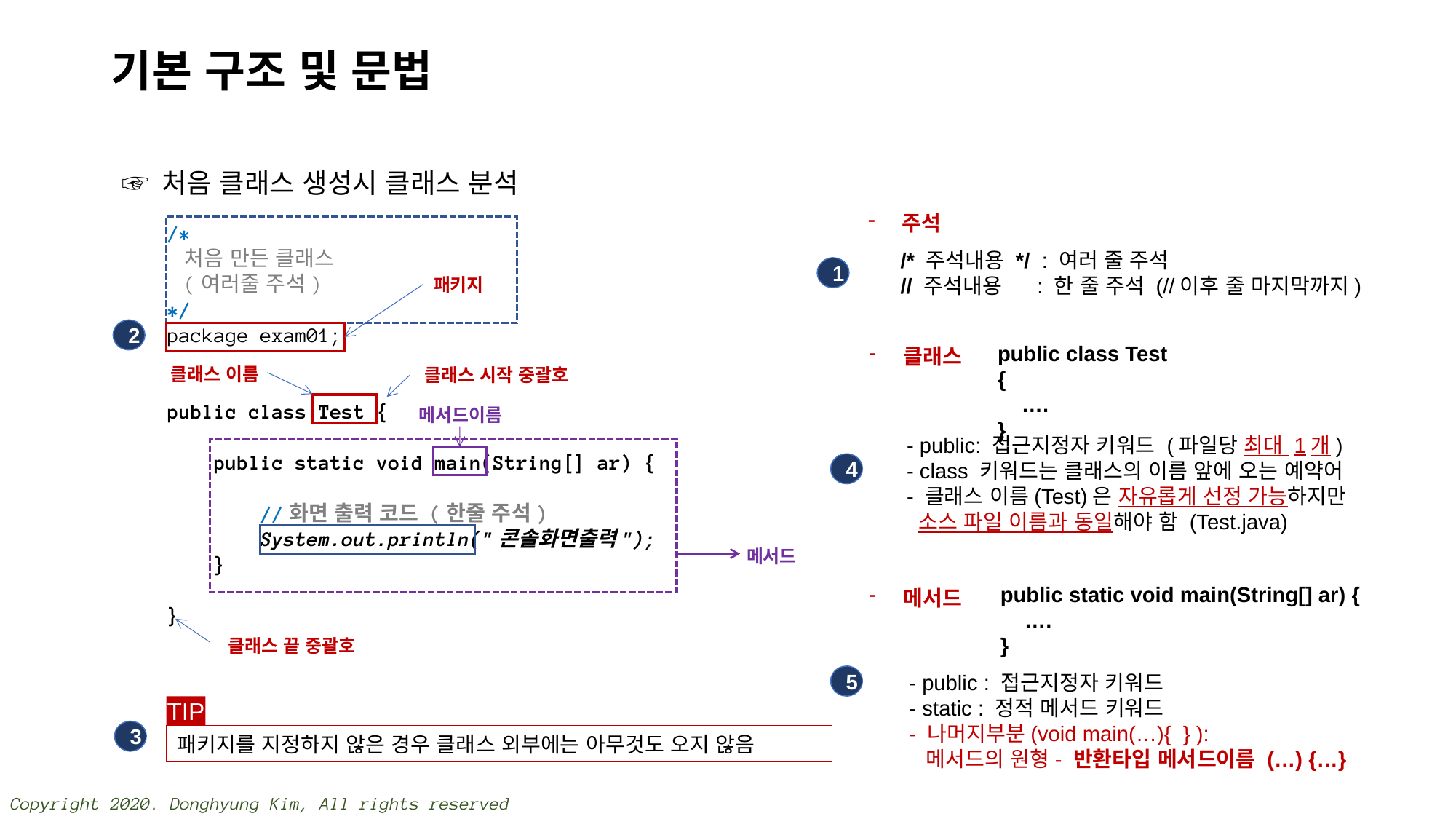

# 기본 구조 및 문법
☞ 처음 클래스 생성시 클래스 분석
주석
/*
  처음 만든 클래스
  (여러줄 주석)
*/
package exam01;

public class Test {

    public static void main(String[] ar) {

        //화면 출력 코드 (한줄 주석)
        System.out.println("콘솔화면출력");
    }

}

패키지

클래스 이름
클래스 시작 중괄호

메서드이름

메서드
클래스 끝 중괄호
/* 주석내용 */  : 여러 줄 주석
// 주석내용     : 한 줄 주석 (//이후 줄 마지막까지)
1
2
public class Test {
    ….
}
클래스
- public: 접근지정자 키워드 (파일당 최대 1개)
- class 키워드는 클래스의 이름 앞에 오는 예약어
- 클래스 이름(Test)은 자유롭게 선정 가능하지만
  소스 파일 이름과 동일해야 함 (Test.java)
4
public static void main(String[] ar) {
    ….
}
메서드
- public : 접근지정자 키워드
- static : 정적 메서드 키워드
- 나머지부분(void main(…){  } ):
  메서드의 원형- 반환타입 메서드이름 (…) {…}
5
TIP
패키지를 지정하지 않은 경우 클래스 외부에는 아무것도 오지 않음
3